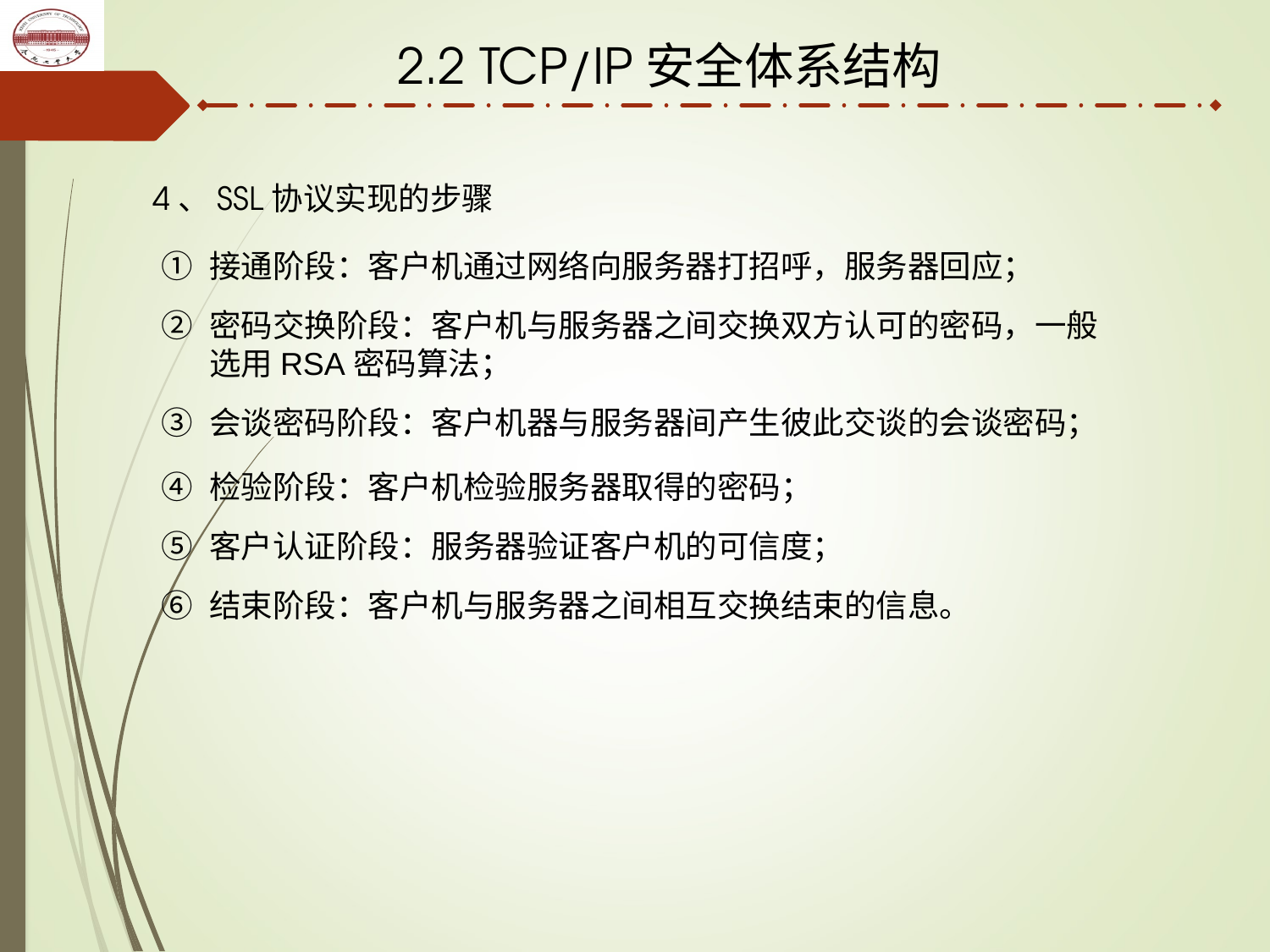

2.2 TCP/IP安全体系结构
4、SSL协议实现的步骤
接通阶段：客户机通过网络向服务器打招呼，服务器回应；
密码交换阶段：客户机与服务器之间交换双方认可的密码，一般选用RSA密码算法；
会谈密码阶段：客户机器与服务器间产生彼此交谈的会谈密码；
检验阶段：客户机检验服务器取得的密码；
客户认证阶段：服务器验证客户机的可信度；
结束阶段：客户机与服务器之间相互交换结束的信息。